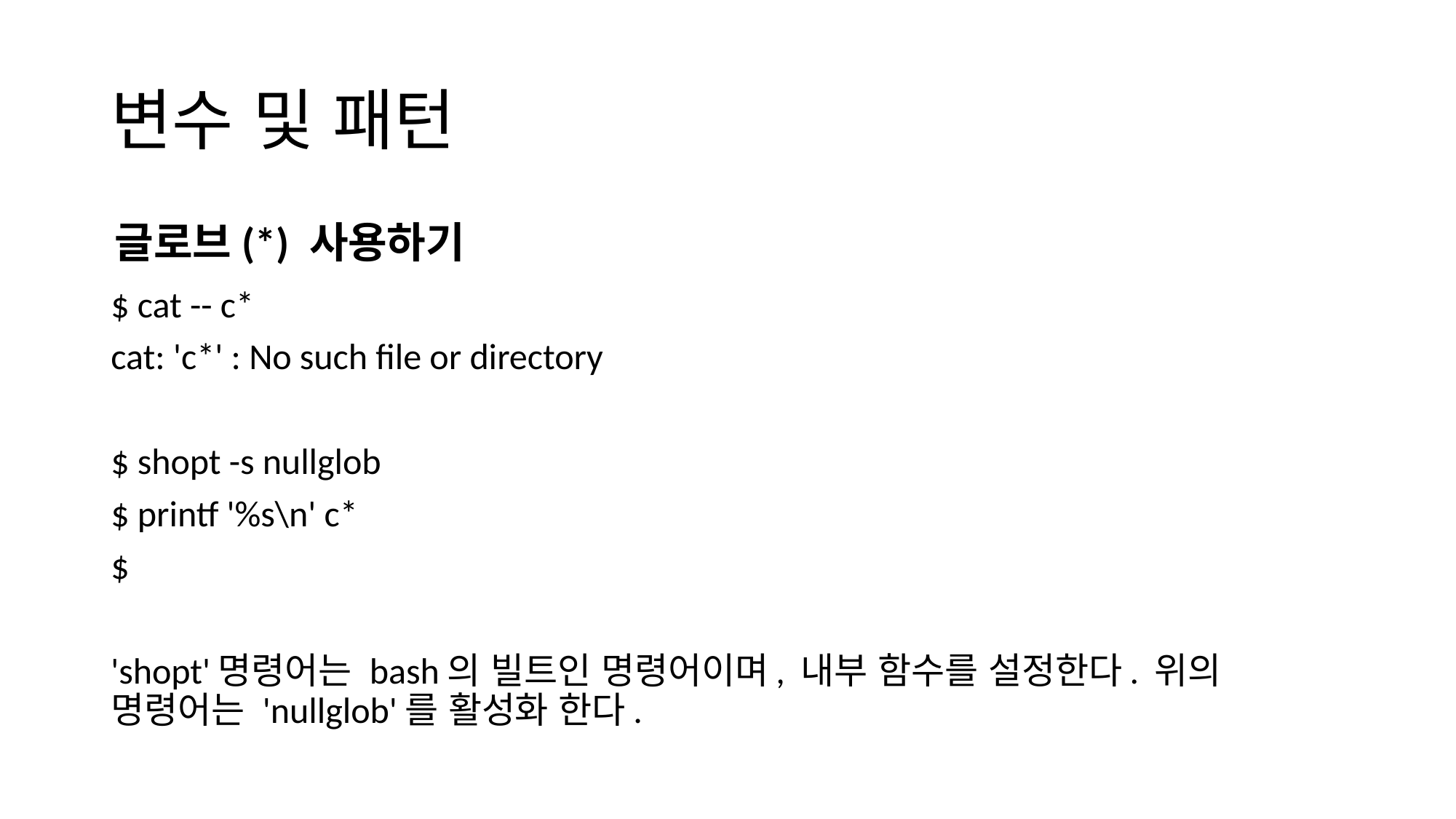

# 변수 및 패턴
글로브(*) 사용하기
$ cat -- c*
cat: 'c*' : No such file or directory

$ shopt -s nullglob
$ printf '%s\n' c*
$

'shopt'명령어는 bash의 빌트인 명령어이며, 내부 함수를 설정한다. 위의 명령어는 'nullglob'를 활성화 한다.